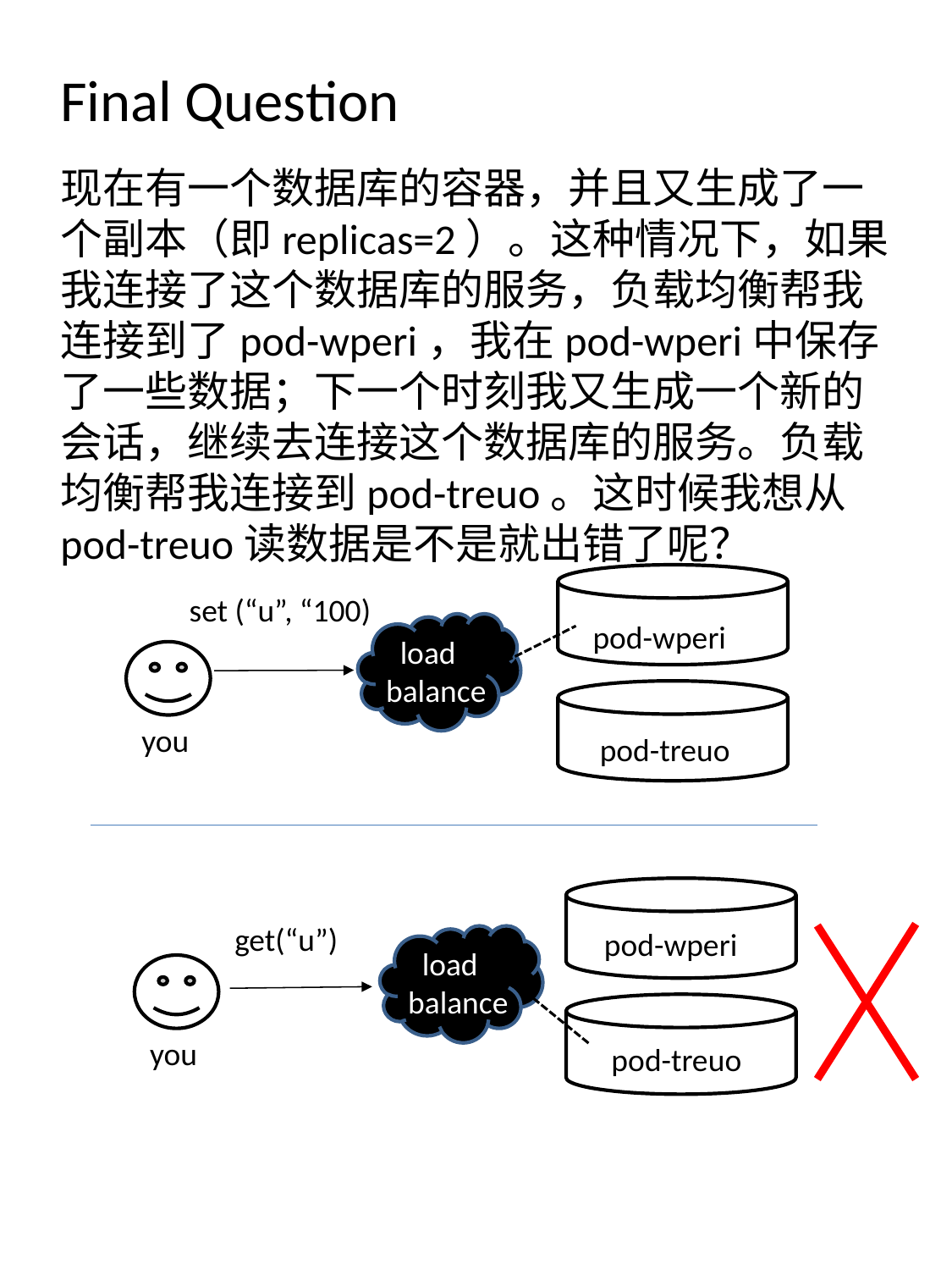

# Final Question
现在有一个数据库的容器，并且又生成了一个副本（即replicas=2）。这种情况下，如果我连接了这个数据库的服务，负载均衡帮我连接到了pod-wperi，我在pod-wperi中保存了一些数据；下一个时刻我又生成一个新的会话，继续去连接这个数据库的服务。负载均衡帮我连接到pod-treuo。这时候我想从pod-treuo读数据是不是就出错了呢？

set (“u”, “100)
pod-wperi

  load
balance

you
pod-treuo

get(“u”)
pod-wperi

  load
balance
  load
balance

you
pod-treuo